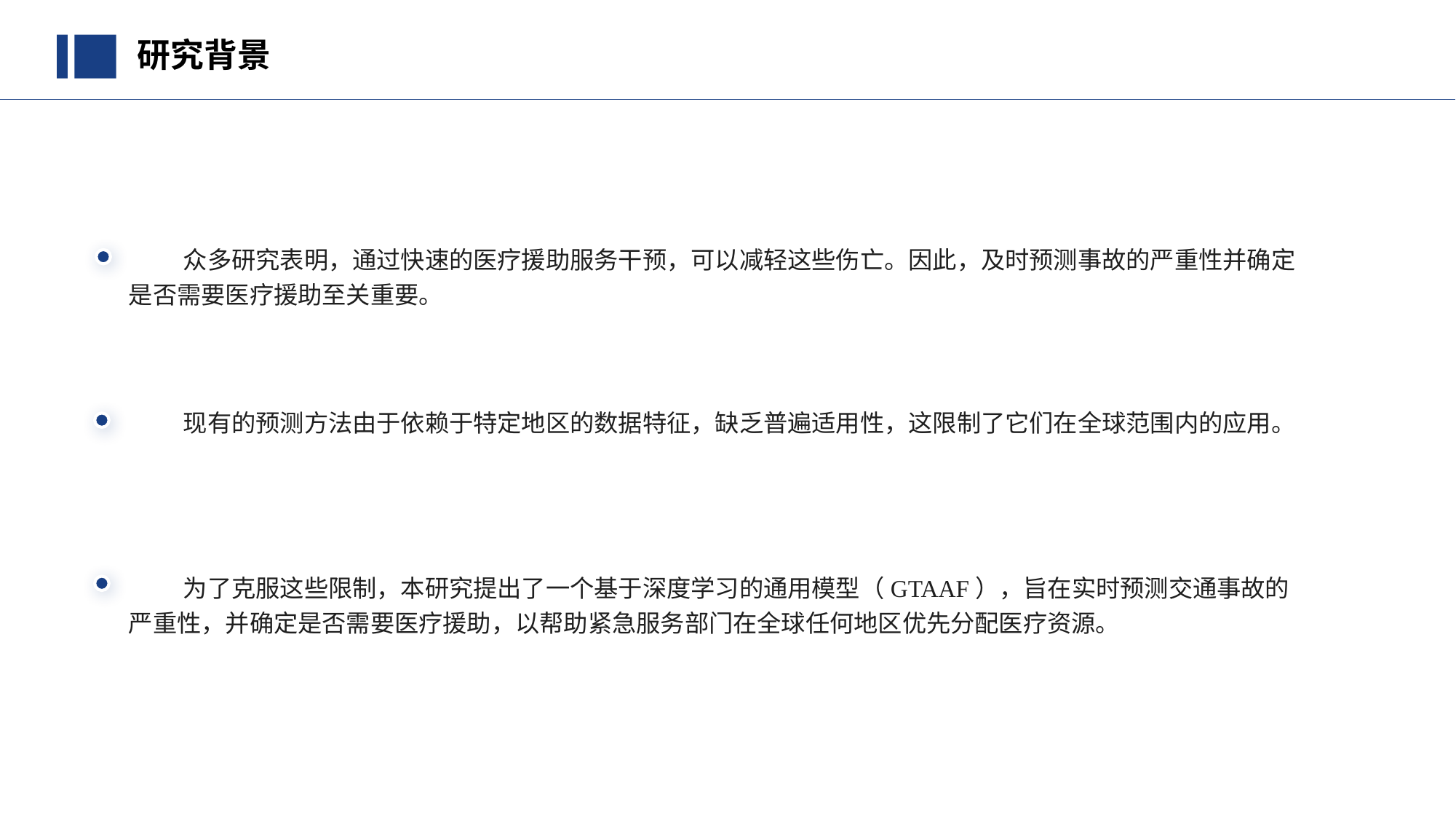

研究背景
众多研究表明，通过快速的医疗援助服务干预，可以减轻这些伤亡。因此，及时预测事故的严重性并确定是否需要医疗援助至关重要。

现有的预测方法由于依赖于特定地区的数据特征，缺乏普遍适用性，这限制了它们在全球范围内的应用。

为了克服这些限制，本研究提出了一个基于深度学习的通用模型（GTAAF），旨在实时预测交通事故的严重性，并确定是否需要医疗援助，以帮助紧急服务部门在全球任何地区优先分配医疗资源。